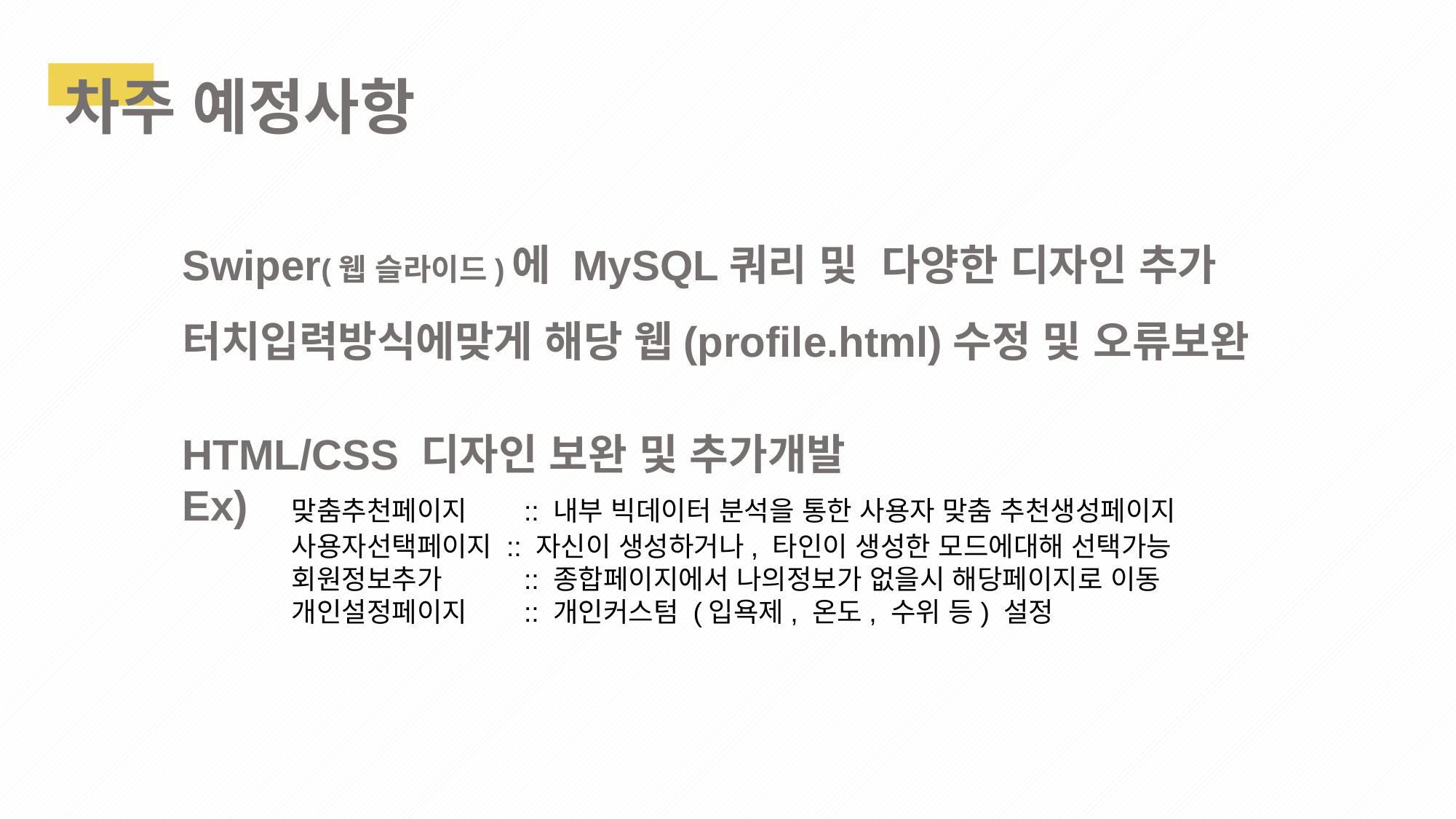

차주 예정사항
Swiper(웹 슬라이드)에 MySQL쿼리 및  다양한 디자인 추가
터치입력방식에맞게 해당 웹(profile.html)수정 및 오류보완
HTML/CSS 디자인 보완 및 추가개발
Ex) 	맞춤추천페이지	 :: 내부 빅데이터 분석을 통한 사용자 맞춤 추천생성페이지
	사용자선택페이지 :: 자신이 생성하거나, 타인이 생성한 모드에대해 선택가능
	회원정보추가	 :: 종합페이지에서 나의정보가 없을시 해당페이지로 이동
	개인설정페이지	 :: 개인커스텀 (입욕제, 온도, 수위 등) 설정